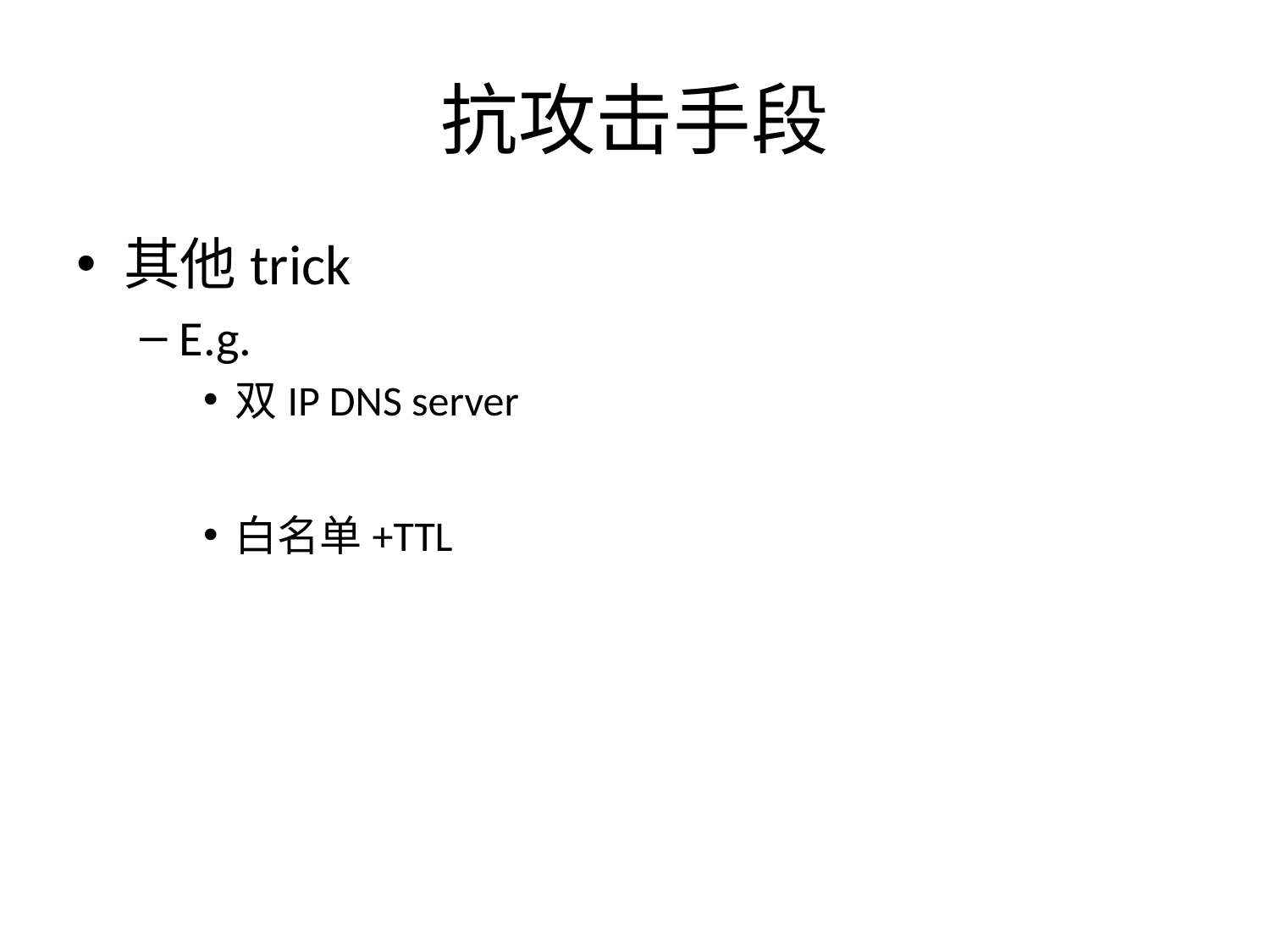

# 抗攻击手段
其他trick
E.g.
双IP DNS server

白名单+TTL